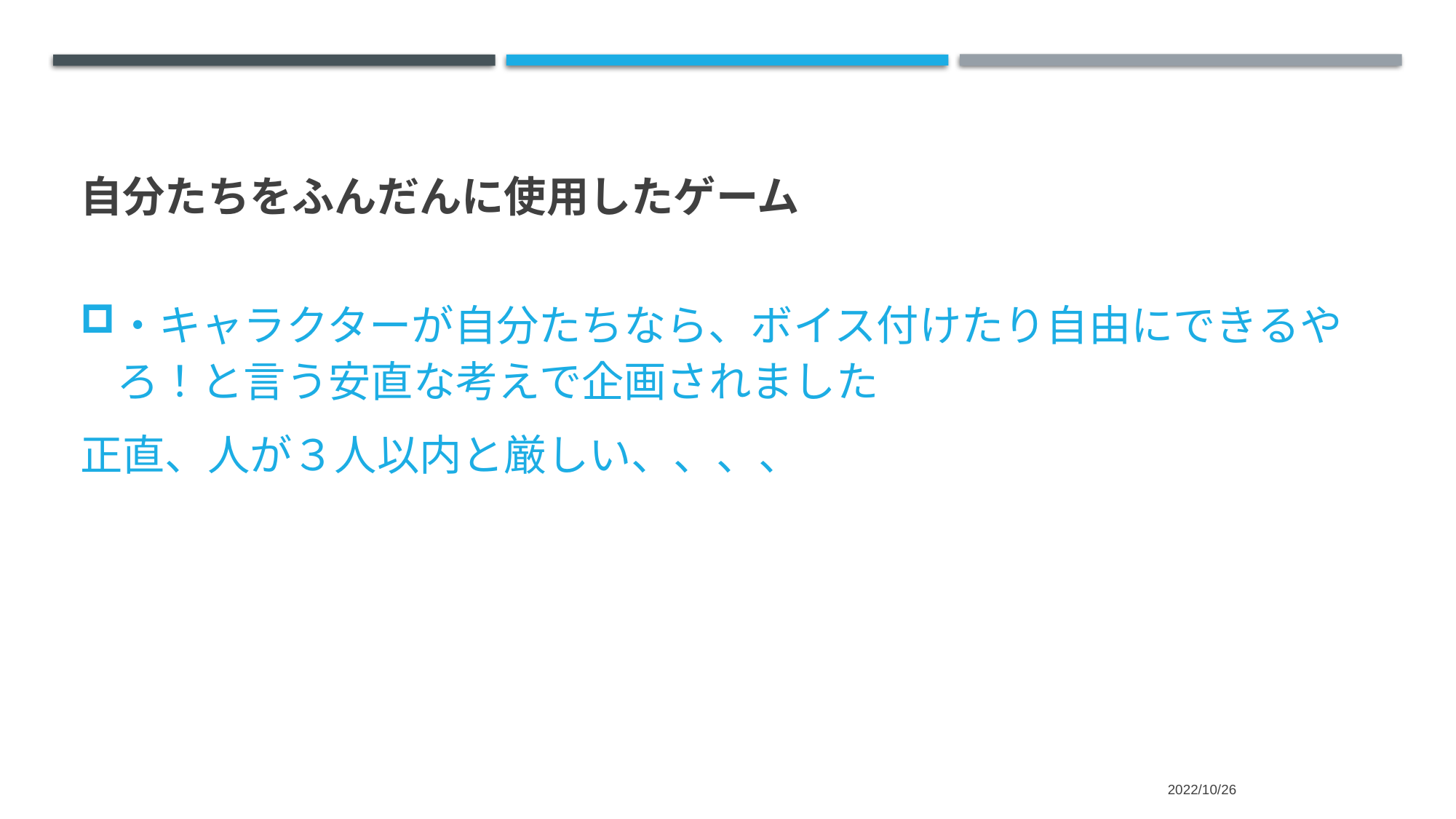

# 自分たちをふんだんに使用したゲーム
・キャラクターが自分たちなら、ボイス付けたり自由にできるやろ！と言う安直な考えで企画されました
正直、人が３人以内と厳しい、、、、

2022/10/26